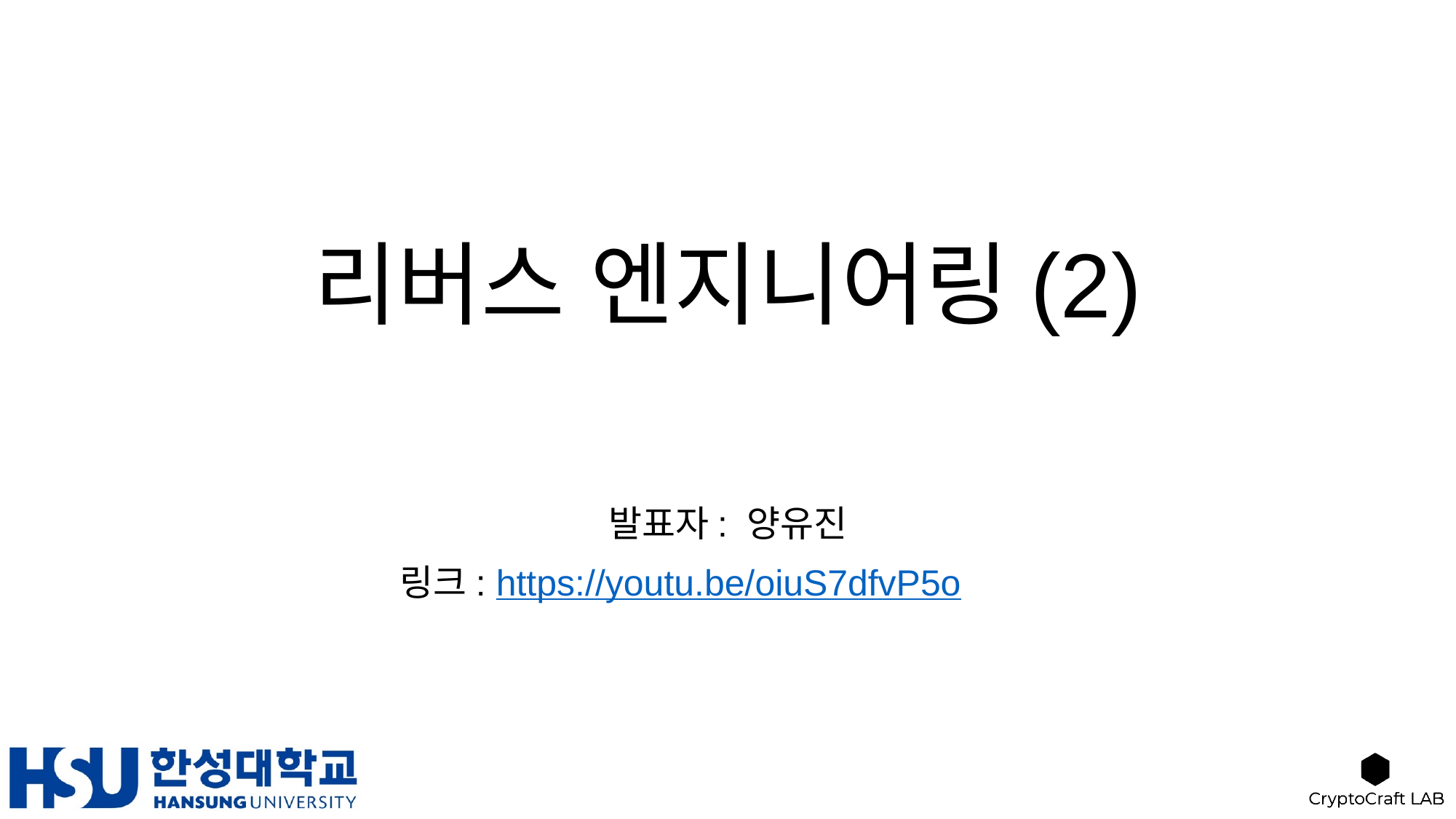

# 리버스 엔지니어링(2)
발표자: 양유진
링크: https://youtu.be/oiuS7dfvP5o